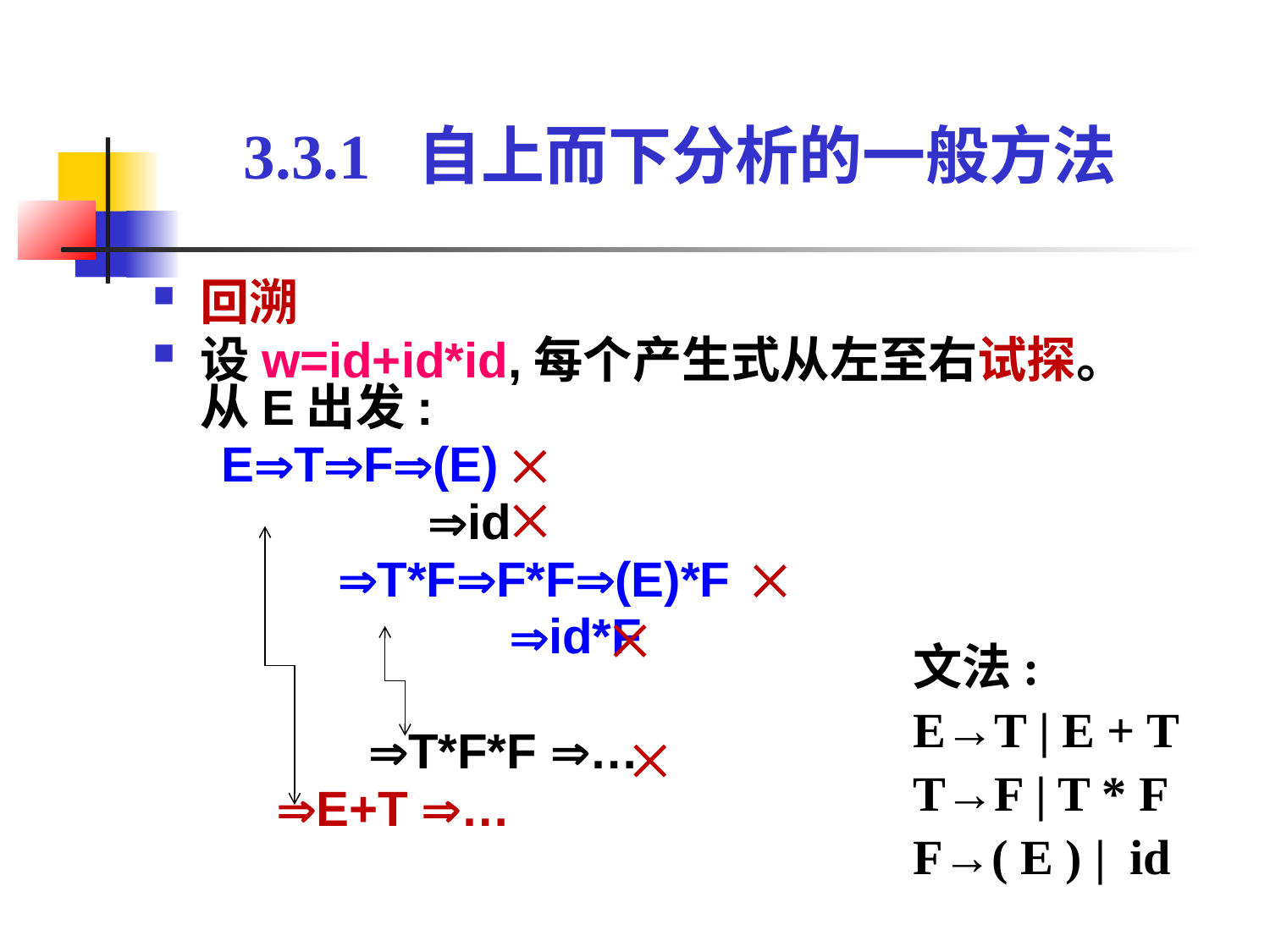

3.3.1  自上而下分析的一般方法
回溯
设w=id+id*id,每个产生式从左至右试探。从E出发:
     E⇒T⇒F⇒(E)
                    ⇒id
	          ⇒T*F⇒F*F⇒(E)*F
			    ⇒id*F

		   ⇒T*F*F ⇒…
         ⇒E+T ⇒…
文法:
E→T | E + T
T→F | T * F
F→( E ) |  id